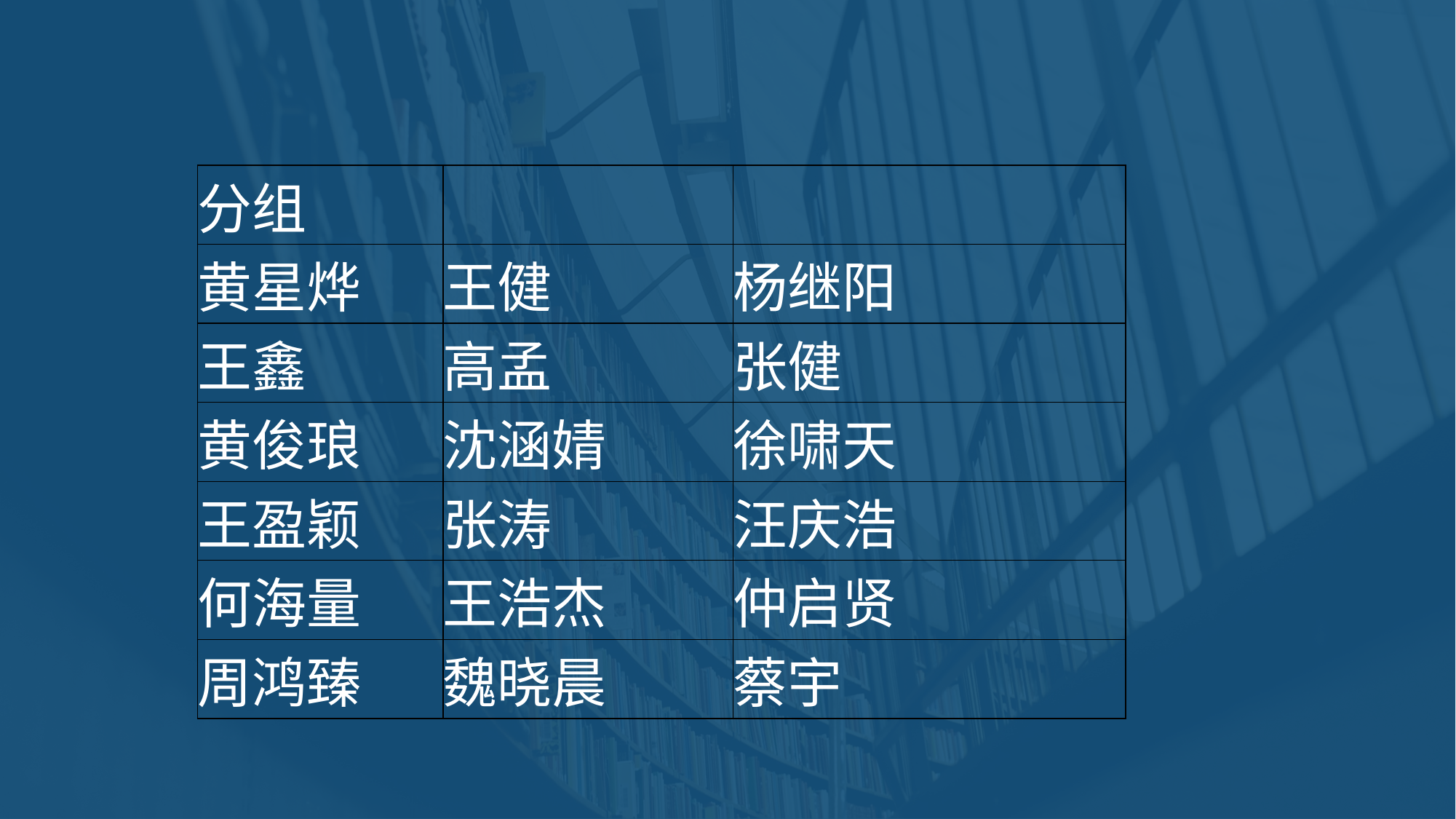

| 分组 |  |  |
| --- | --- | --- |
| 黄星烨 | 王健 | 杨继阳 |
| 王鑫 | 高孟 | 张健 |
| 黄俊琅 | 沈涵婧 | 徐啸天 |
| 王盈颖 | 张涛 | 汪庆浩 |
| 何海量 | 王浩杰 | 仲启贤 |
| 周鸿臻 | 魏晓晨 | 蔡宇 |